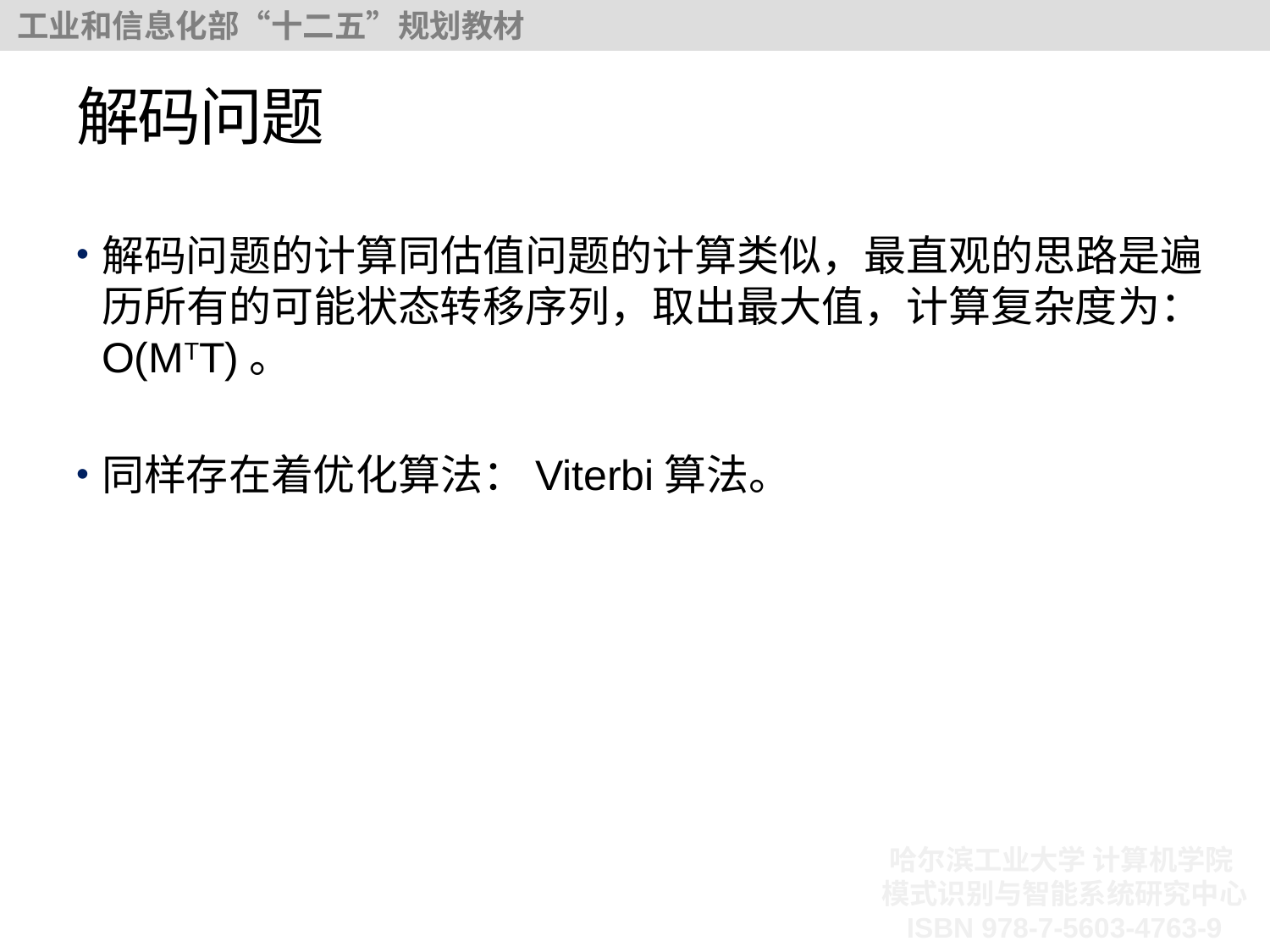

# 解码问题
解码问题的计算同估值问题的计算类似，最直观的思路是遍历所有的可能状态转移序列，取出最大值，计算复杂度为：O(MTT)。

同样存在着优化算法：Viterbi算法。